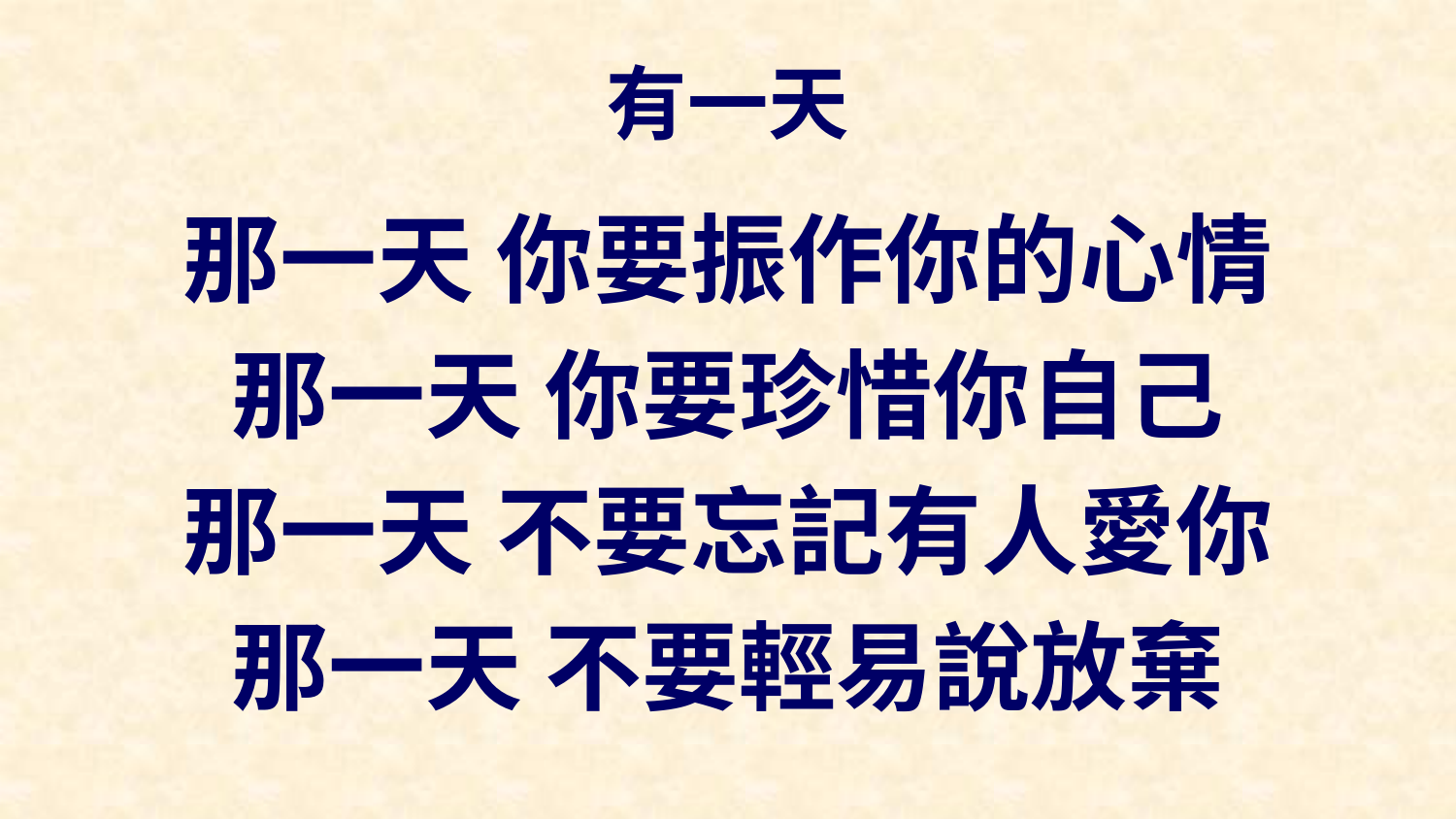

# 有一天
那一天 你要振作你的心情
那一天 你要珍惜你自己
那一天 不要忘記有人愛你
那一天 不要輕易說放棄